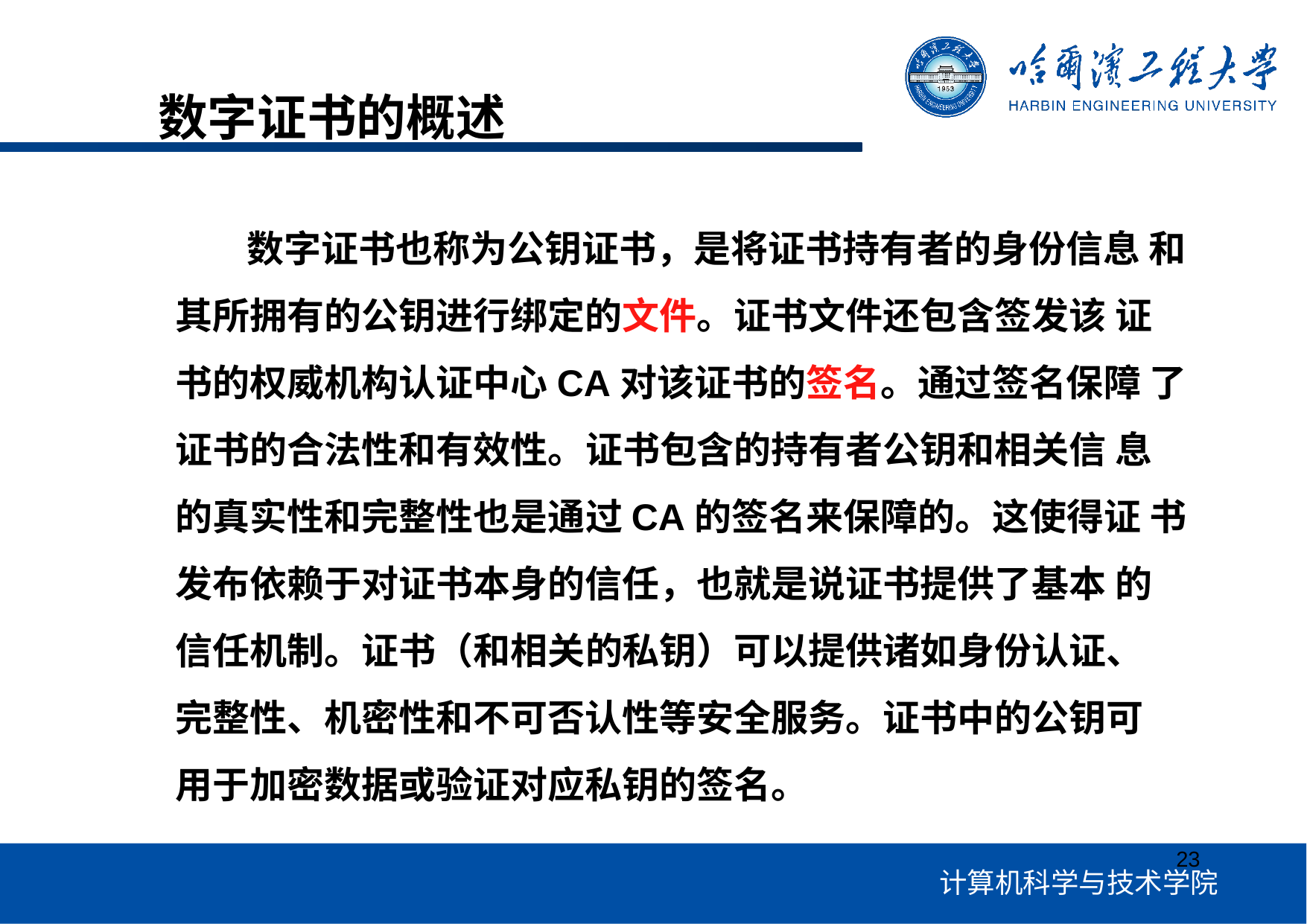

# 数字证书的概述
数字证书也称为公钥证书，是将证书持有者的身份信息 和其所拥有的公钥进行绑定的文件。证书文件还包含签发该 证书的权威机构认证中心CA对该证书的签名。通过签名保障 了证书的合法性和有效性。证书包含的持有者公钥和相关信 息的真实性和完整性也是通过CA的签名来保障的。这使得证 书发布依赖于对证书本身的信任，也就是说证书提供了基本 的信任机制。证书（和相关的私钥）可以提供诸如身份认证、 完整性、机密性和不可否认性等安全服务。证书中的公钥可 用于加密数据或验证对应私钥的签名。
23